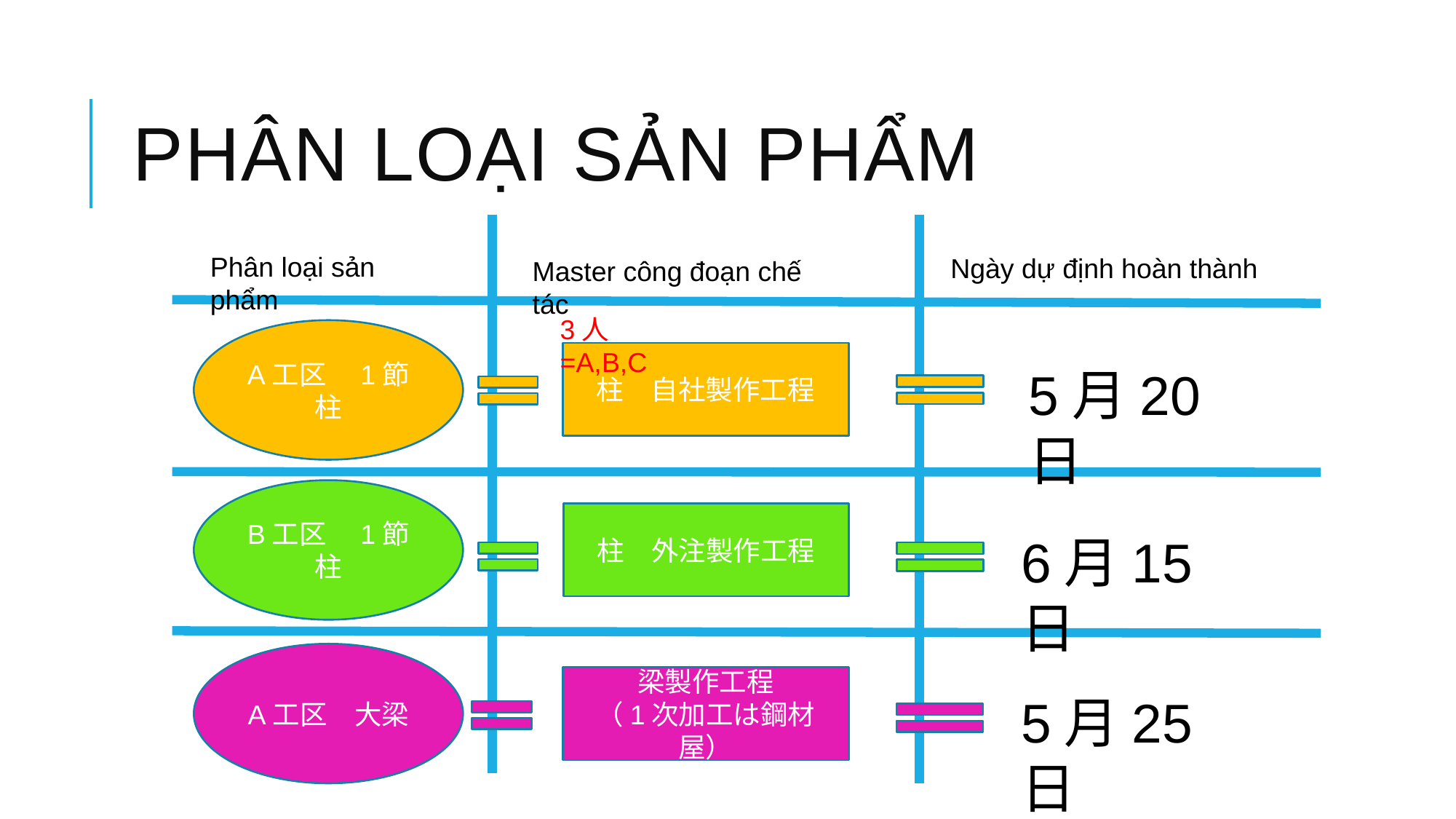

# Phân loại sản phẩm
Phân loại sản phẩm
Ngày dự định hoàn thành
Master công đoạn chế tác
3人=A,B,C
A工区　1節
柱
柱　自社製作工程
5月20日

B工区　1節
柱
柱　外注製作工程
6月15日

A工区　大梁
梁製作工程
（1次加工は鋼材屋）
5月25日